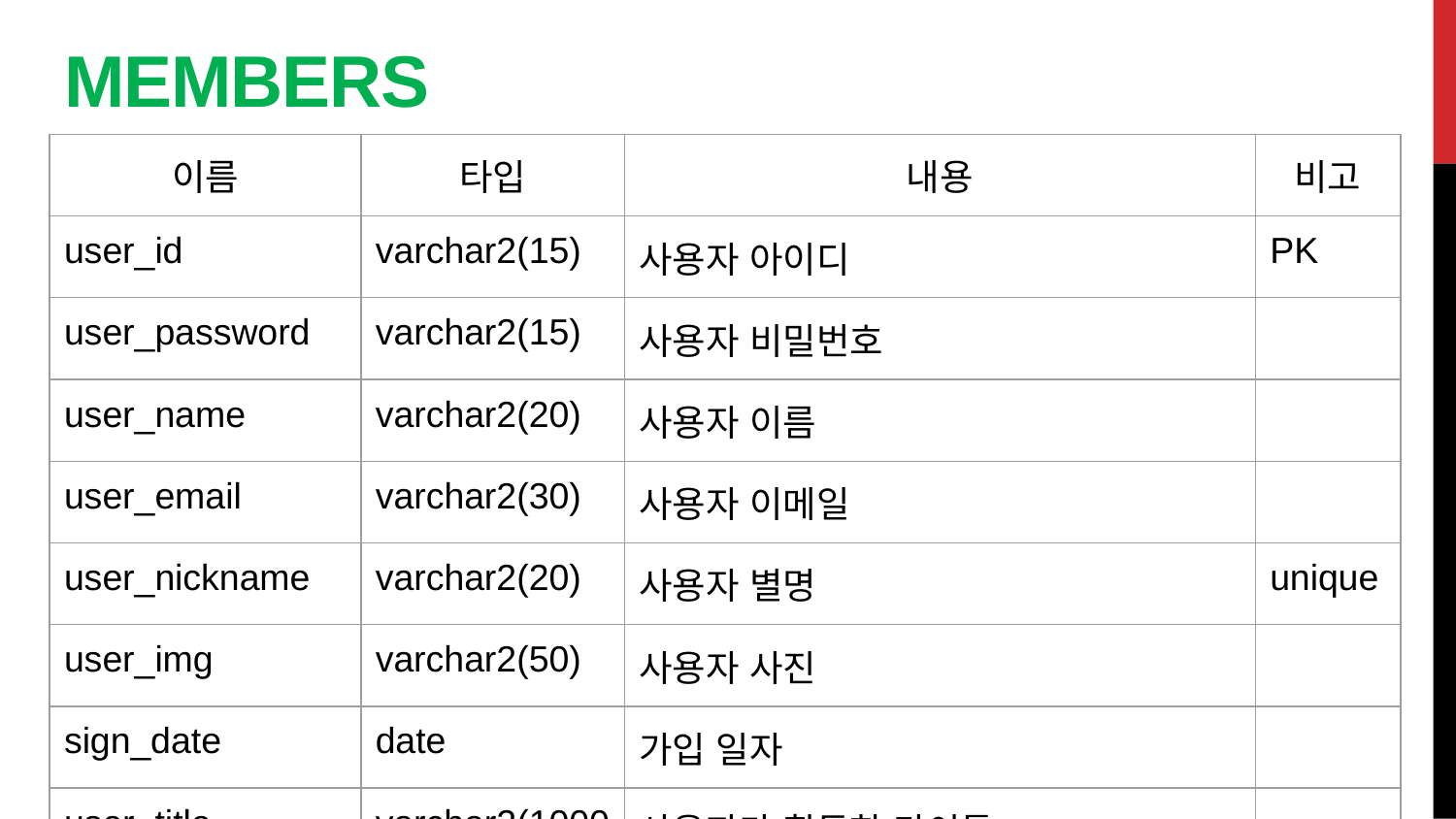

# Members
| 이름 | 타입 | 내용 | 비고 |
| --- | --- | --- | --- |
| user\_id | varchar2(15) | 사용자 아이디 | PK |
| user\_password | varchar2(15) | 사용자 비밀번호 |  |
| user\_name | varchar2(20) | 사용자 이름 |  |
| user\_email | varchar2(30) | 사용자 이메일 |  |
| user\_nickname | varchar2(20) | 사용자 별명 | unique |
| user\_img | varchar2(50) | 사용자 사진 |  |
| sign\_date | date | 가입 일자 |  |
| user\_title | varchar2(1000) | 사용자가 획득한 타이틀 |  |